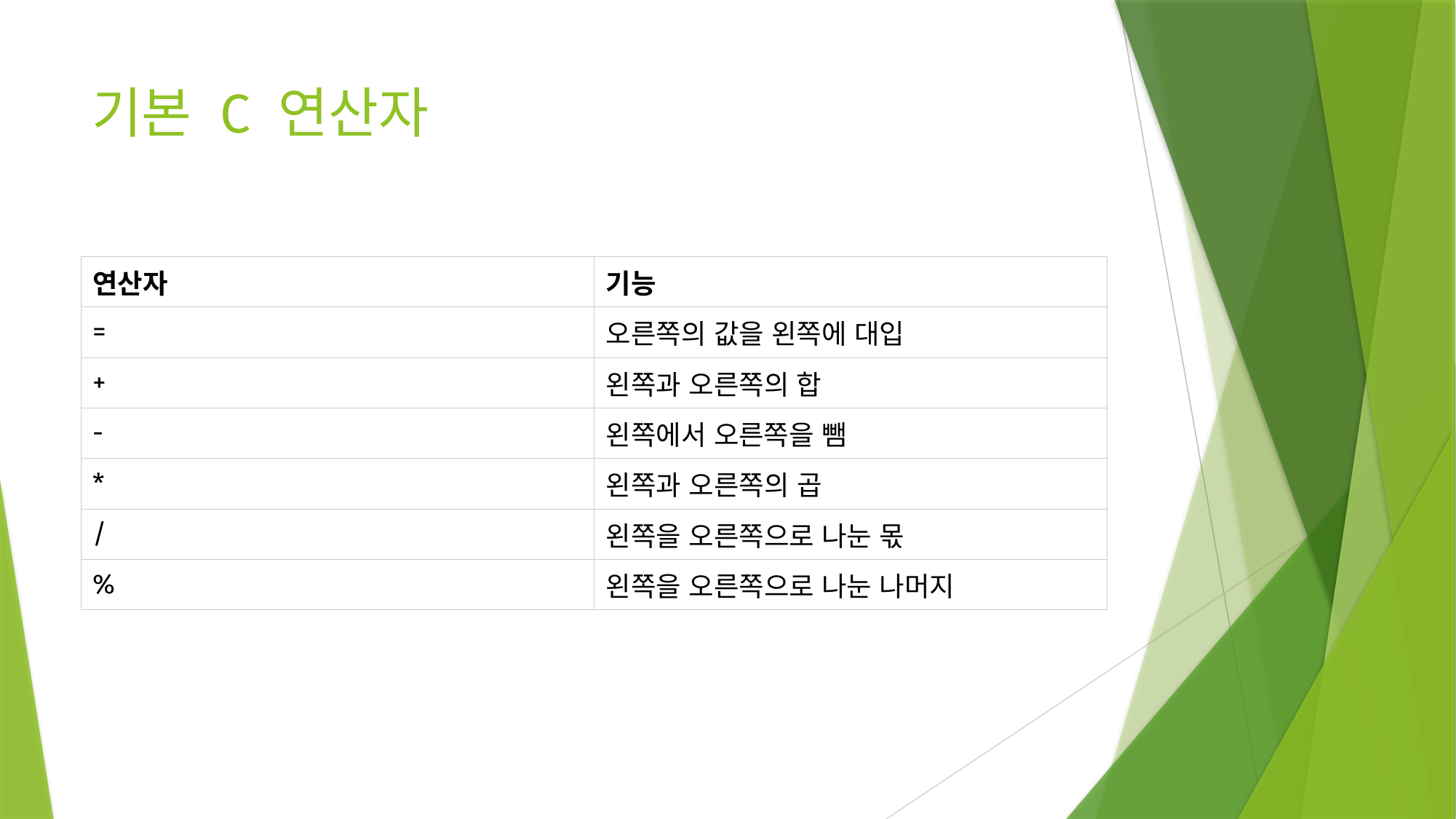

# 기본 C 연산자
| 연산자 | 기능 |
| --- | --- |
| = | 오른쪽의 값을 왼쪽에 대입 |
| + | 왼쪽과 오른쪽의 합 |
| - | 왼쪽에서 오른쪽을 뺌 |
| \* | 왼쪽과 오른쪽의 곱 |
| / | 왼쪽을 오른쪽으로 나눈 몫 |
| % | 왼쪽을 오른쪽으로 나눈 나머지 |